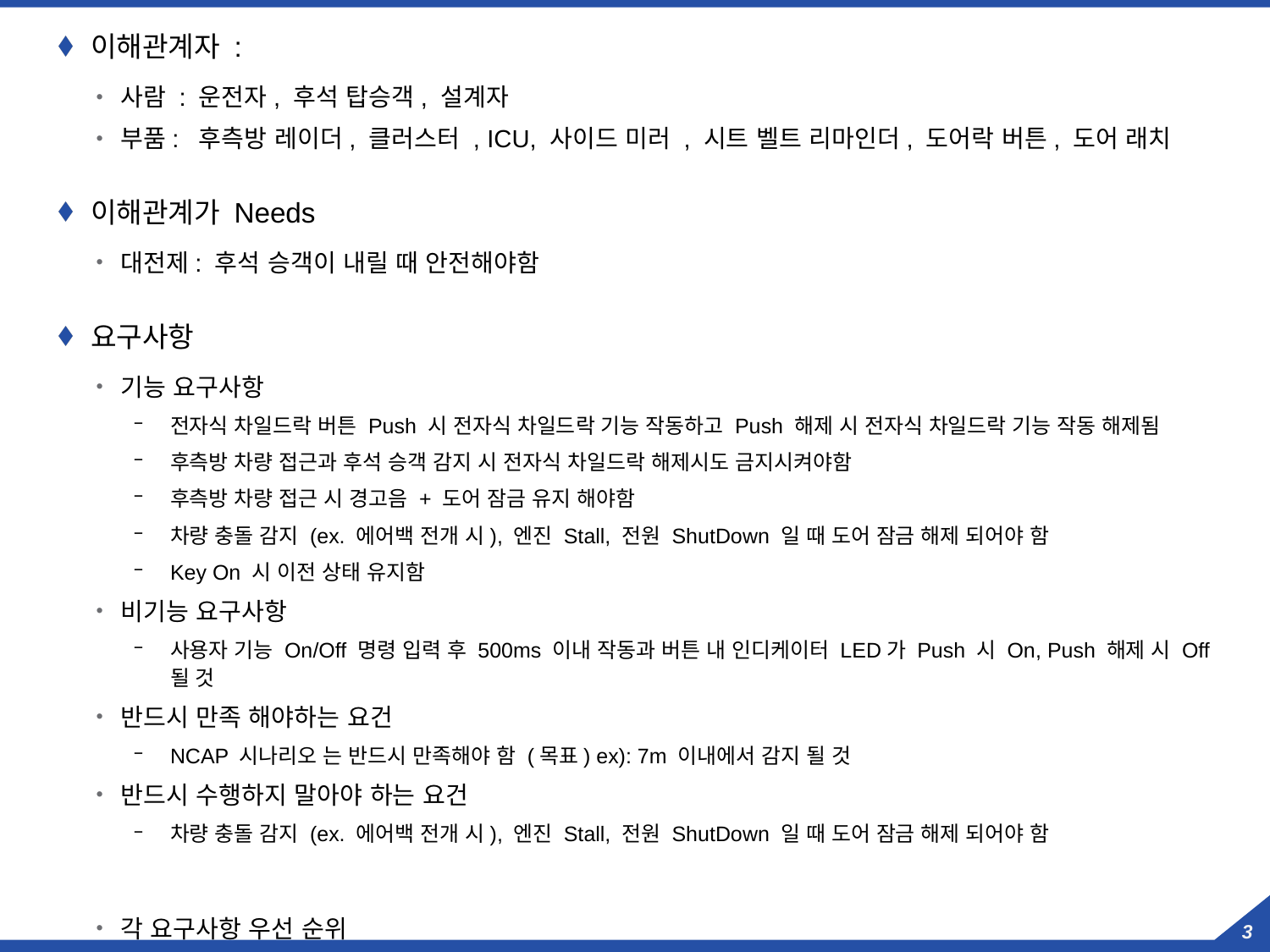

이해관계자 :
사람 : 운전자, 후석 탑승객, 설계자
부품:  후측방 레이더, 클러스터 , ICU, 사이드 미러 , 시트 벨트 리마인더, 도어락 버튼, 도어 래치
이해관계가 Needs
대전제: 후석 승객이 내릴 때 안전해야함
요구사항
기능 요구사항
전자식 차일드락 버튼 Push 시 전자식 차일드락 기능 작동하고 Push 해제 시 전자식 차일드락 기능 작동 해제됨
후측방 차량 접근과 후석 승객 감지 시 전자식 차일드락 해제시도 금지시켜야함
후측방 차량 접근 시 경고음 + 도어 잠금 유지 해야함
차량 충돌 감지 (ex. 에어백 전개 시), 엔진 Stall, 전원 ShutDown 일 때 도어 잠금 해제 되어야 함
Key On 시 이전 상태 유지함
비기능 요구사항
사용자 기능 On/Off 명령 입력 후 500ms 이내 작동과 버튼 내 인디케이터 LED가 Push 시 On, Push 해제 시 Off 될 것
반드시 만족 해야하는 요건
NCAP 시나리오 는 반드시 만족해야 함 (목표) ex): 7m 이내에서 감지 될 것
반드시 수행하지 말아야 하는 요건
차량 충돌 감지 (ex. 에어백 전개 시), 엔진 Stall, 전원 ShutDown 일 때 도어 잠금 해제 되어야 함

각 요구사항 우선 순위